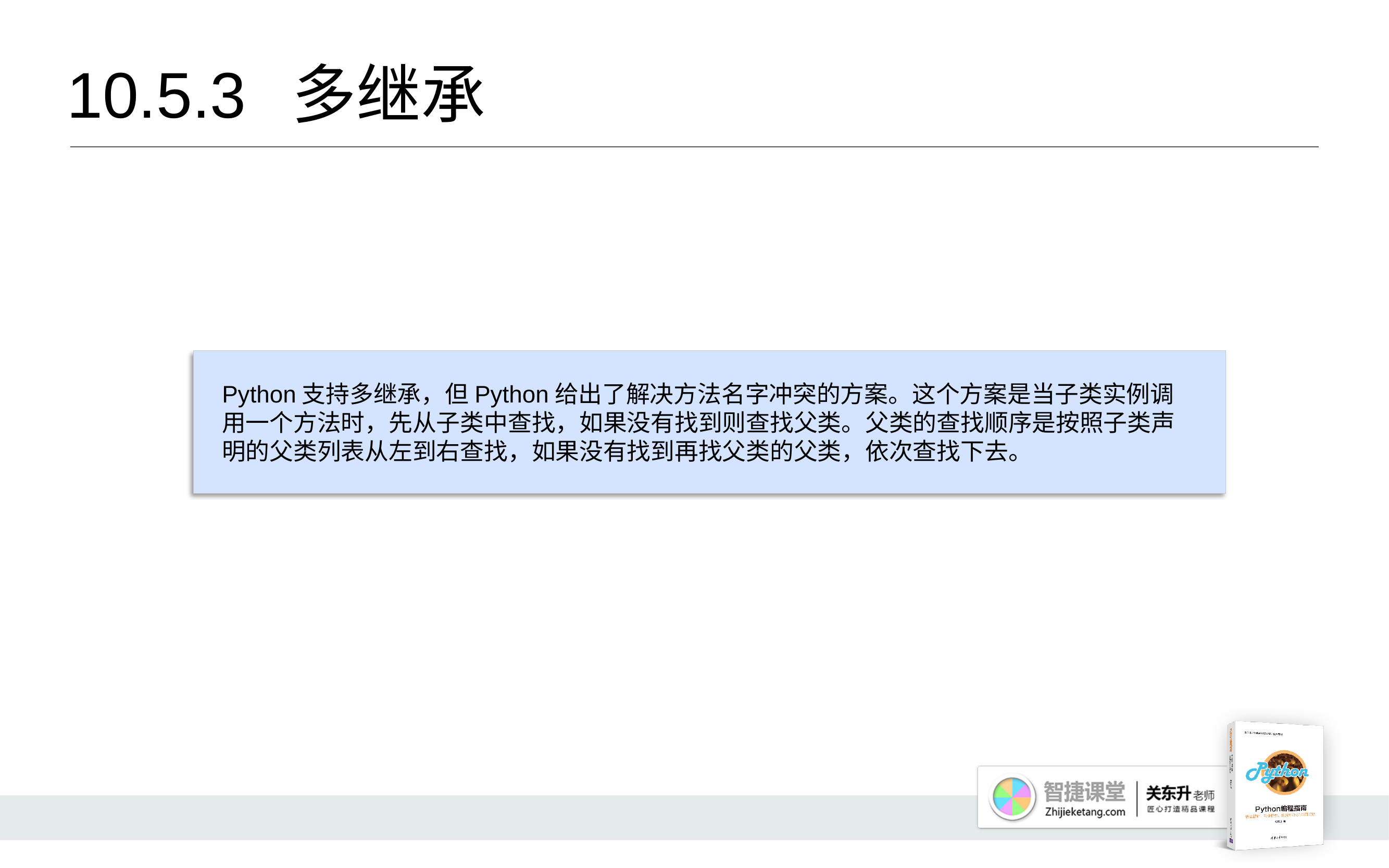

# 10.5.3 	多继承
Python支持多继承，但Python给出了解决方法名字冲突的方案。这个方案是当子类实例调用一个方法时，先从子类中查找，如果没有找到则查找父类。父类的查找顺序是按照子类声明的父类列表从左到右查找，如果没有找到再找父类的父类，依次查找下去。